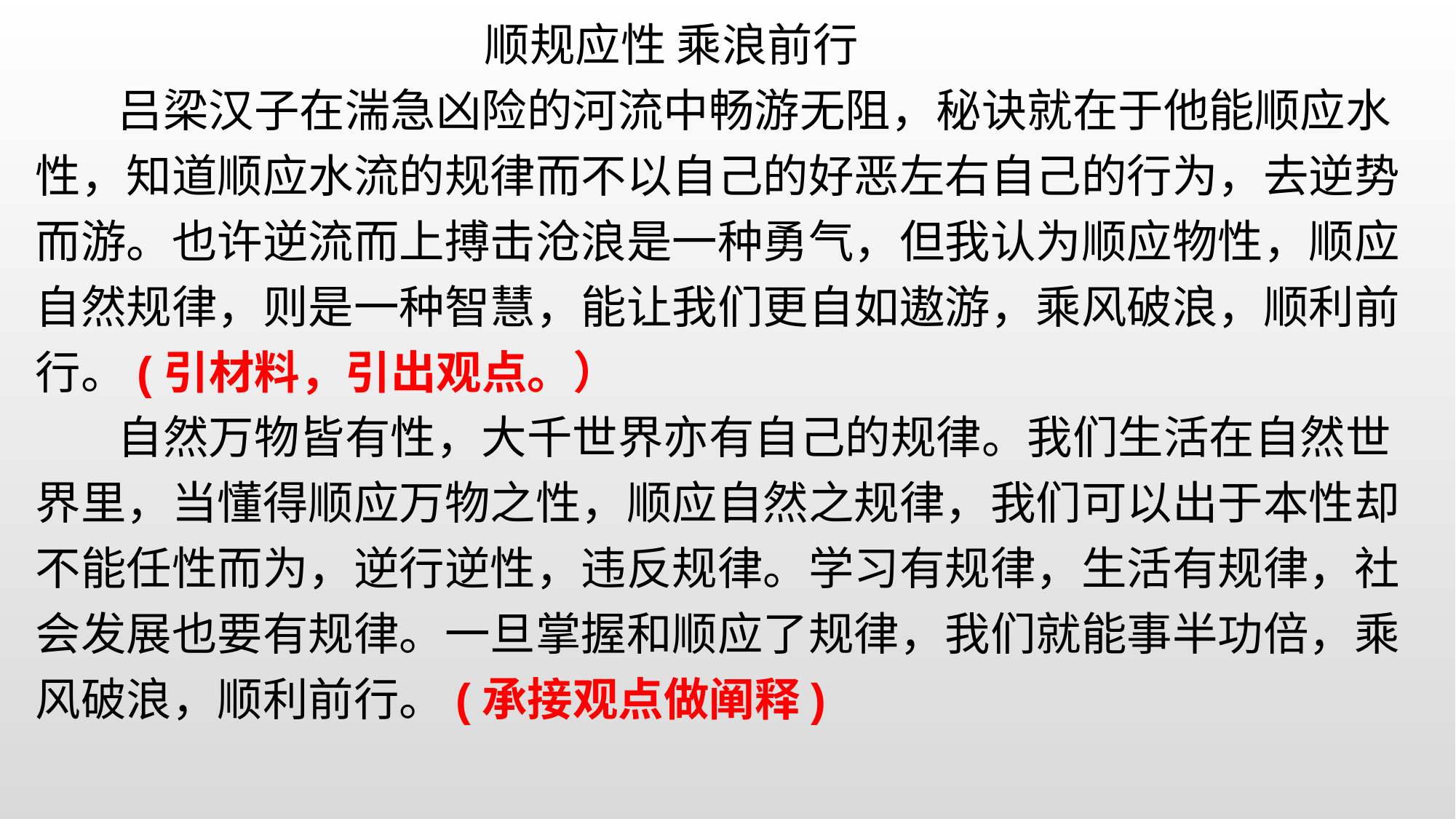

顺规应性 乘浪前行
       吕梁汉子在湍急凶险的河流中畅游无阻，秘诀就在于他能顺应水性，知道顺应水流的规律而不以自己的好恶左右自己的行为，去逆势而游。也许逆流而上搏击沧浪是一种勇气，但我认为顺应物性，顺应自然规律，则是一种智慧，能让我们更自如遨游，乘风破浪，顺利前行。(引材料，引出观点。）
       自然万物皆有性，大千世界亦有自己的规律。我们生活在自然世界里，当懂得顺应万物之性，顺应自然之规律，我们可以出于本性却不能任性而为，逆行逆性，违反规律。学习有规律，生活有规律，社会发展也要有规律。一旦掌握和顺应了规律，我们就能事半功倍，乘风破浪，顺利前行。(承接观点做阐释)